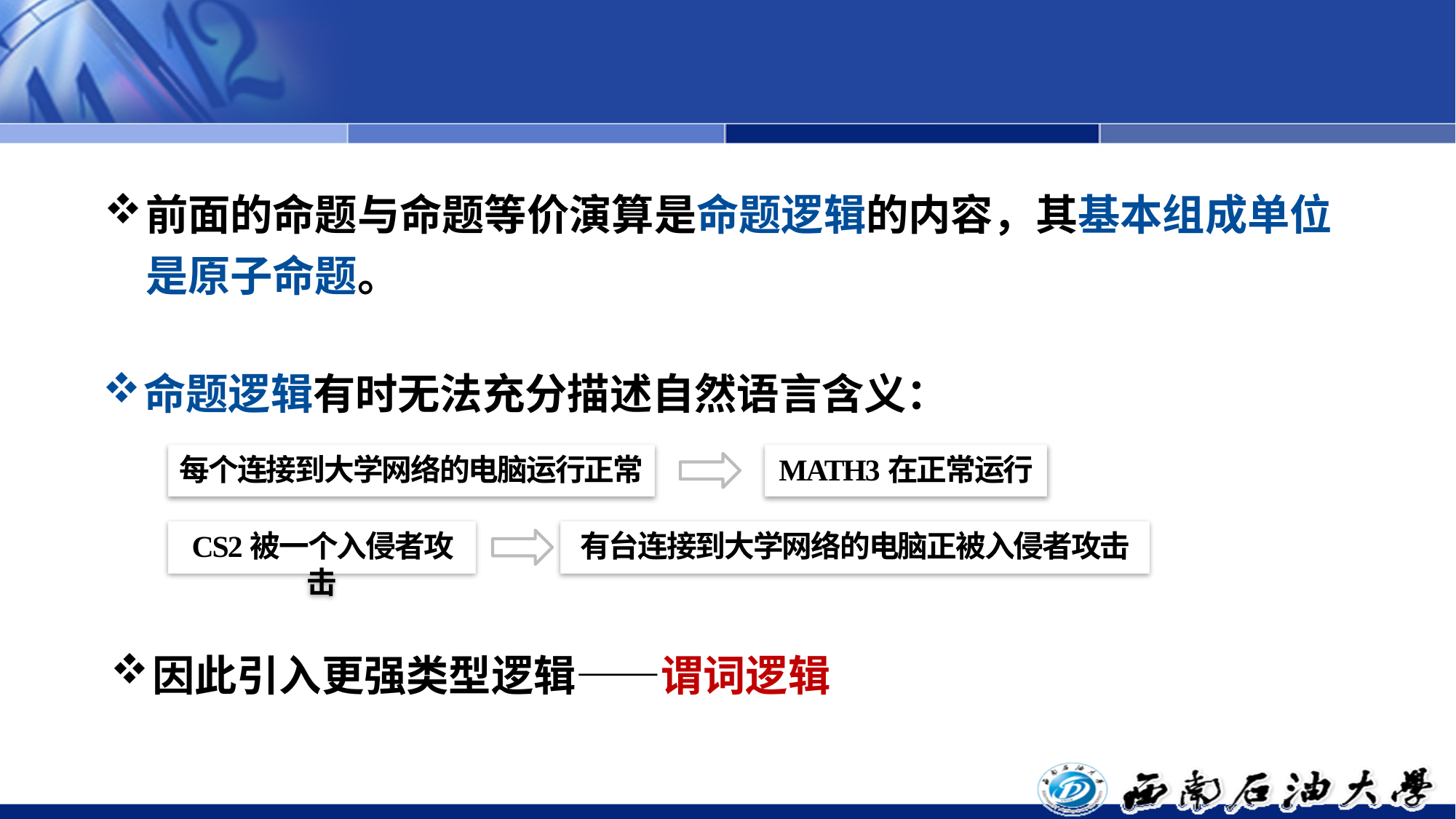

#
前面的命题与命题等价演算是命题逻辑的内容，其基本组成单位是原子命题。
命题逻辑有时无法充分描述自然语言含义：
每个连接到大学网络的电脑运行正常
MATH3在正常运行

CS2被一个入侵者攻击
有台连接到大学网络的电脑正被入侵者攻击

因此引入更强类型逻辑——谓词逻辑